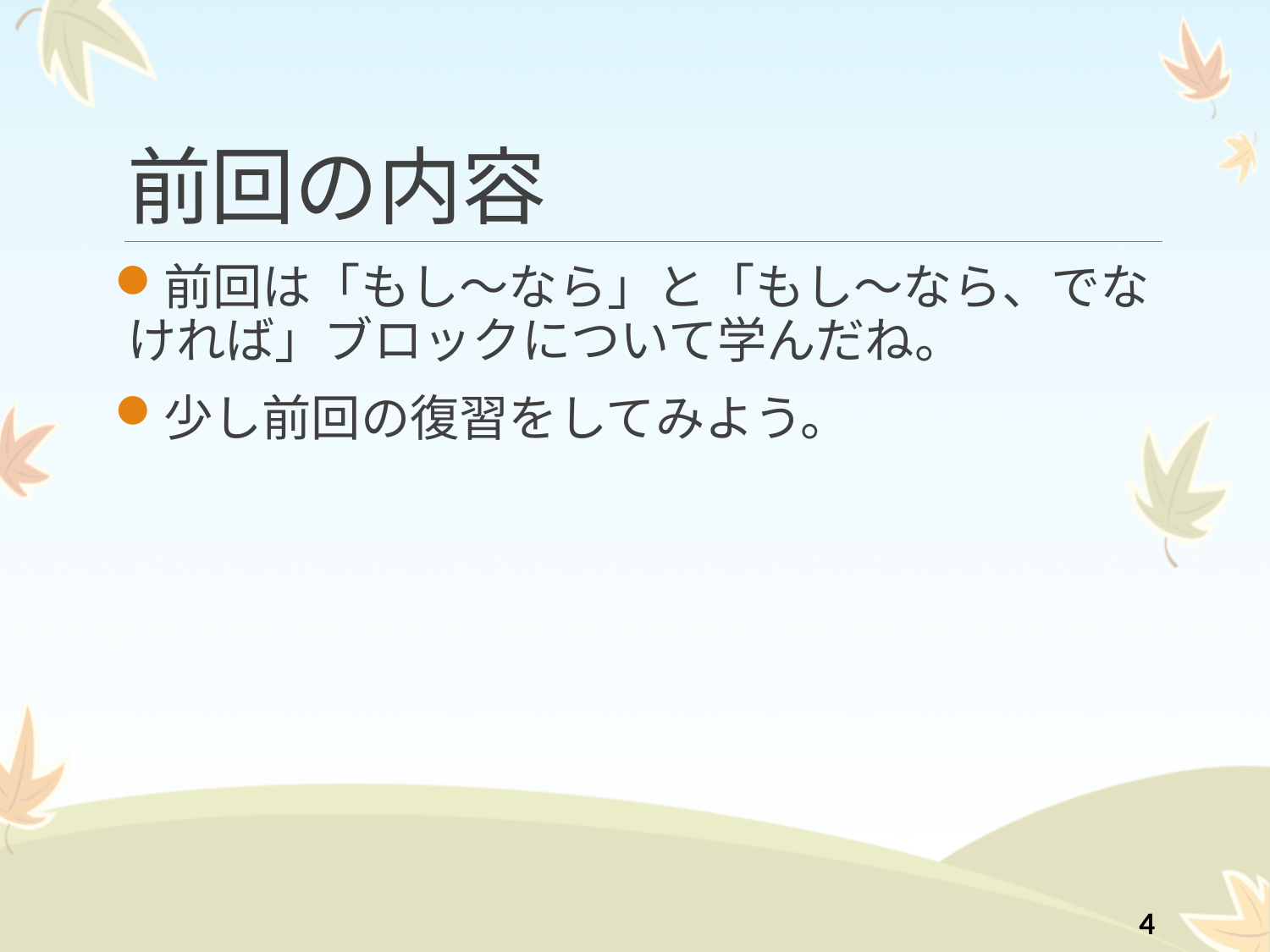

# 前回の内容
前回は「もし～なら」と「もし～なら、でなければ」ブロックについて学んだね。
少し前回の復習をしてみよう。
4